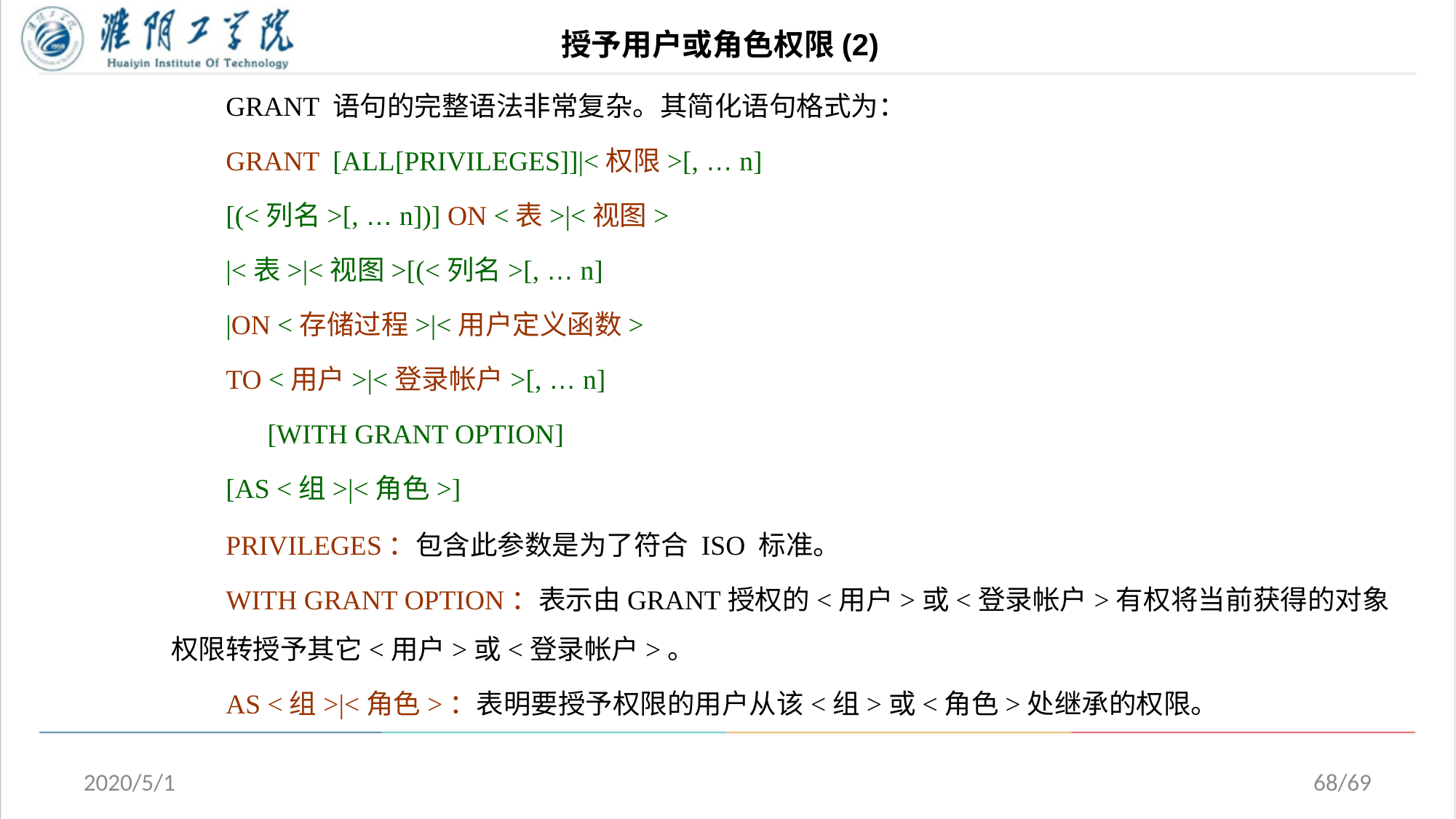

# 授予用户或角色权限(2)
GRANT 语句的完整语法非常复杂。其简化语句格式为：
GRANT  [ALL[PRIVILEGES]]|<权限>[, … n]
[(<列名>[, … n])] ON <表>|<视图>
|<表>|<视图>[(<列名>[, … n]
|ON <存储过程>|<用户定义函数>
TO <用户>|<登录帐户>[, … n]
      [WITH GRANT OPTION]
[AS <组>|<角色>]
PRIVILEGES：包含此参数是为了符合 ISO 标准。
WITH GRANT OPTION：表示由GRANT授权的<用户>或<登录帐户>有权将当前获得的对象权限转授予其它<用户>或<登录帐户>。
AS <组>|<角色>：表明要授予权限的用户从该<组>或<角色>处继承的权限。
2020/5/1
68/69